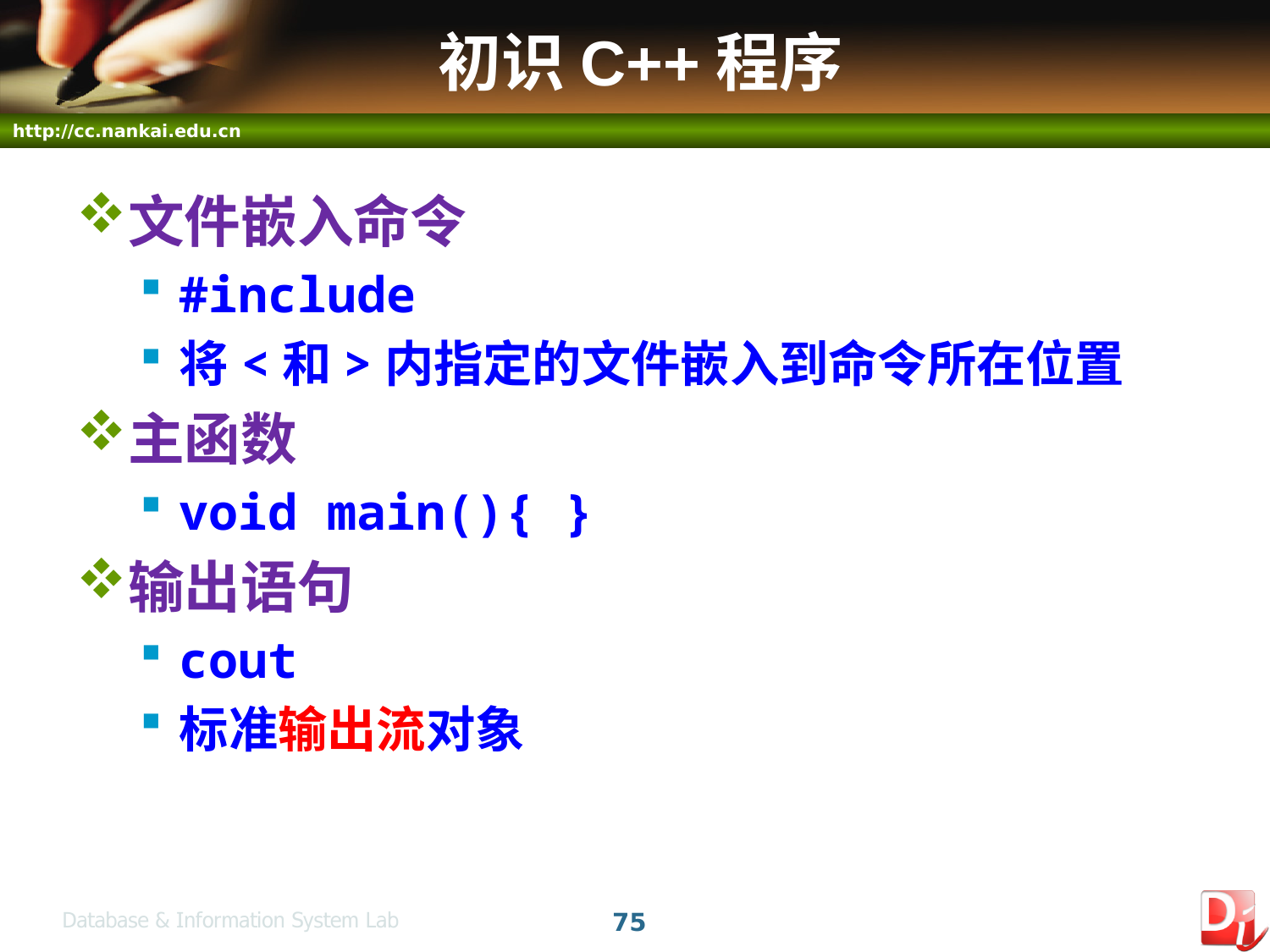

# 初识C++程序
文件嵌入命令
#include
将<和>内指定的文件嵌入到命令所在位置
主函数
void main(){ }
输出语句
cout
标准输出流对象
75
Database & Information System Lab